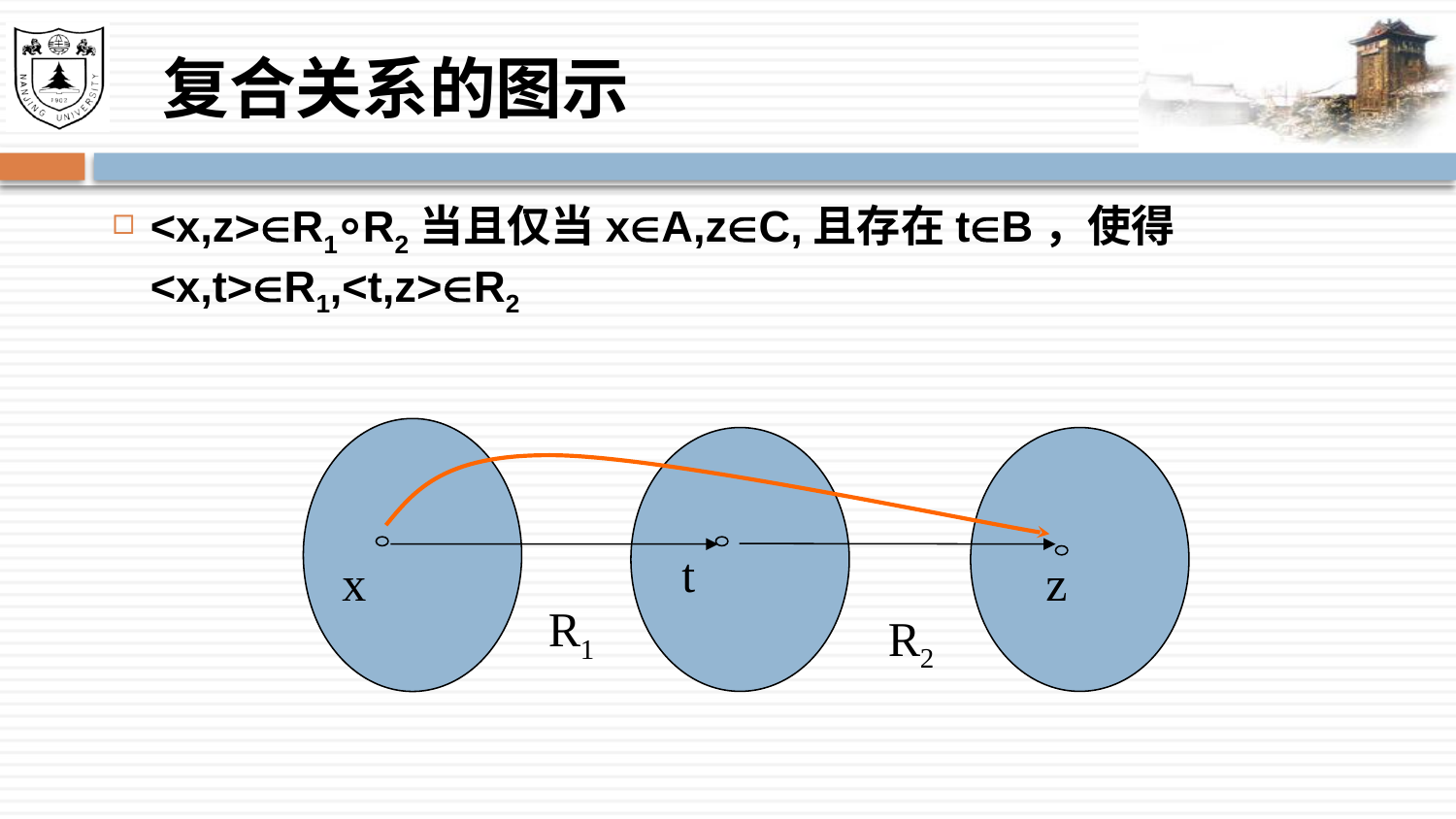

# 复合关系的图示
<x,z>∈R1⸰R2当且仅当x∈A,z∈C,且存在t∈B，使得<x,t>∈R1,<t,z>∈R2

t

x
z

R1
R2